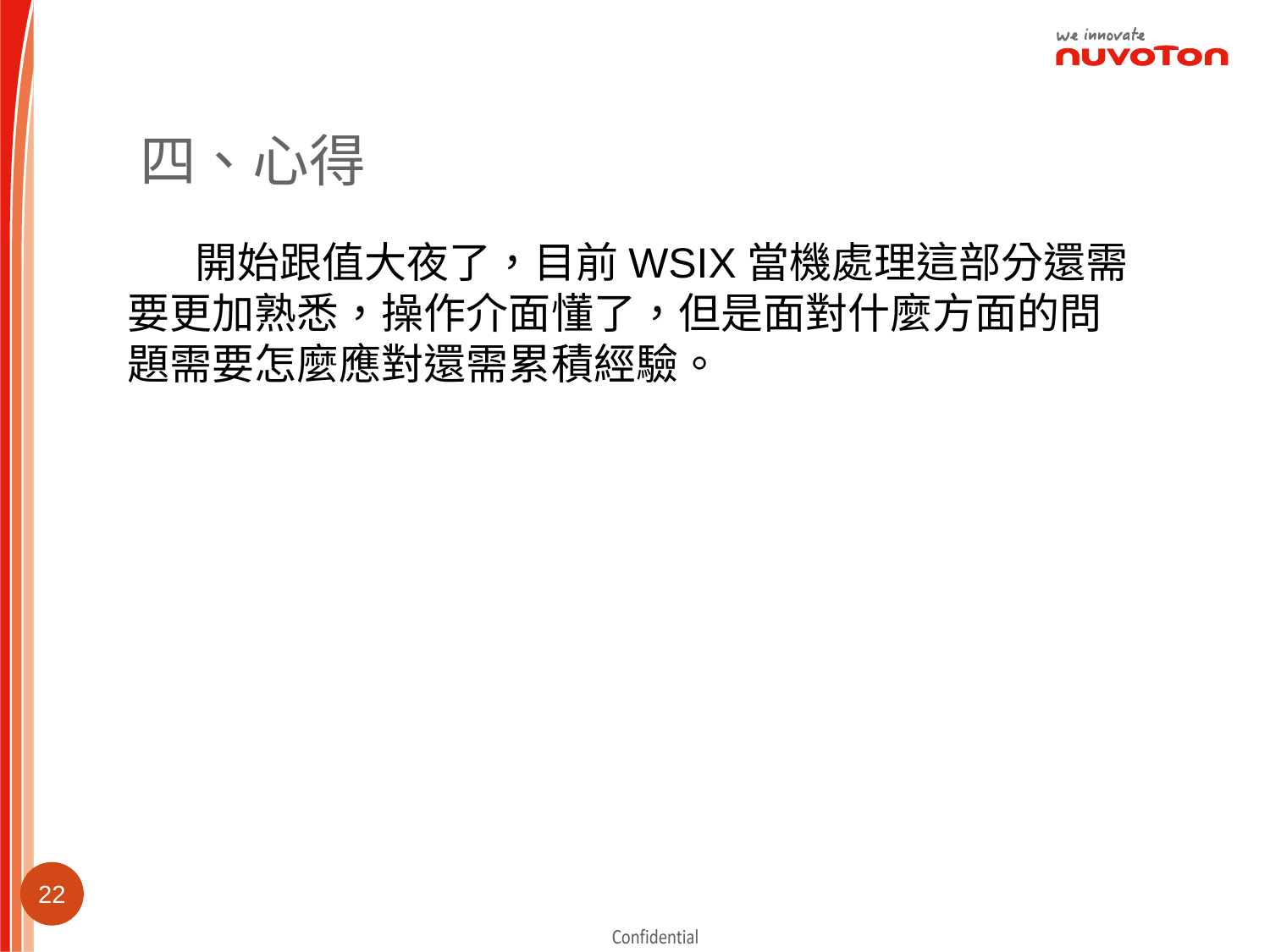

# 四、心得
      開始跟值大夜了，目前WSIX當機處理這部分還需要更加熟悉，操作介面懂了，但是面對什麼方面的問題需要怎麼應對還需累積經驗。

22